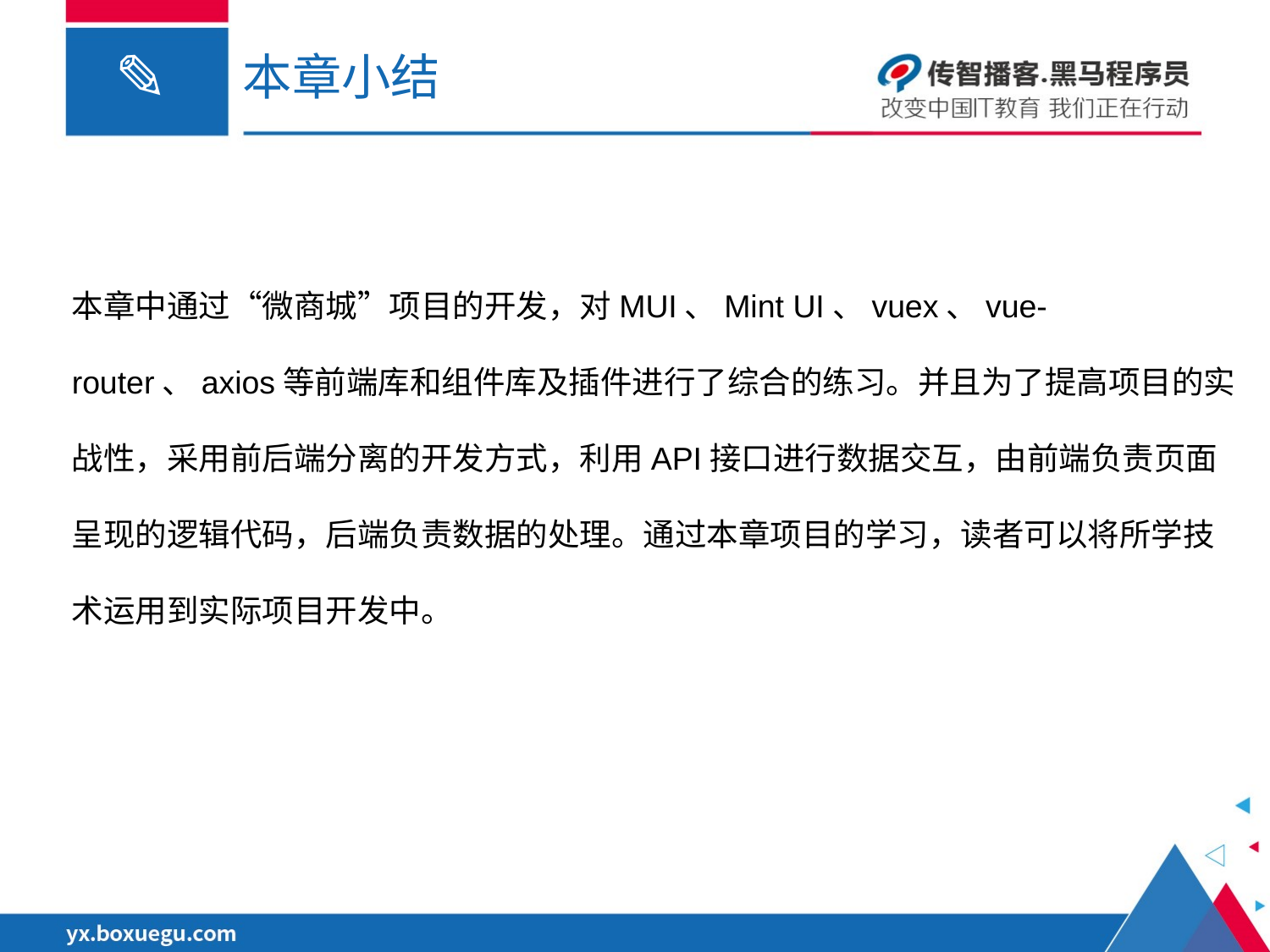

# 本章小结
本章中通过“微商城”项目的开发，对MUI、Mint UI、vuex、vue-router、axios等前端库和组件库及插件进行了综合的练习。并且为了提高项目的实战性，采用前后端分离的开发方式，利用API接口进行数据交互，由前端负责页面呈现的逻辑代码，后端负责数据的处理。通过本章项目的学习，读者可以将所学技术运用到实际项目开发中。